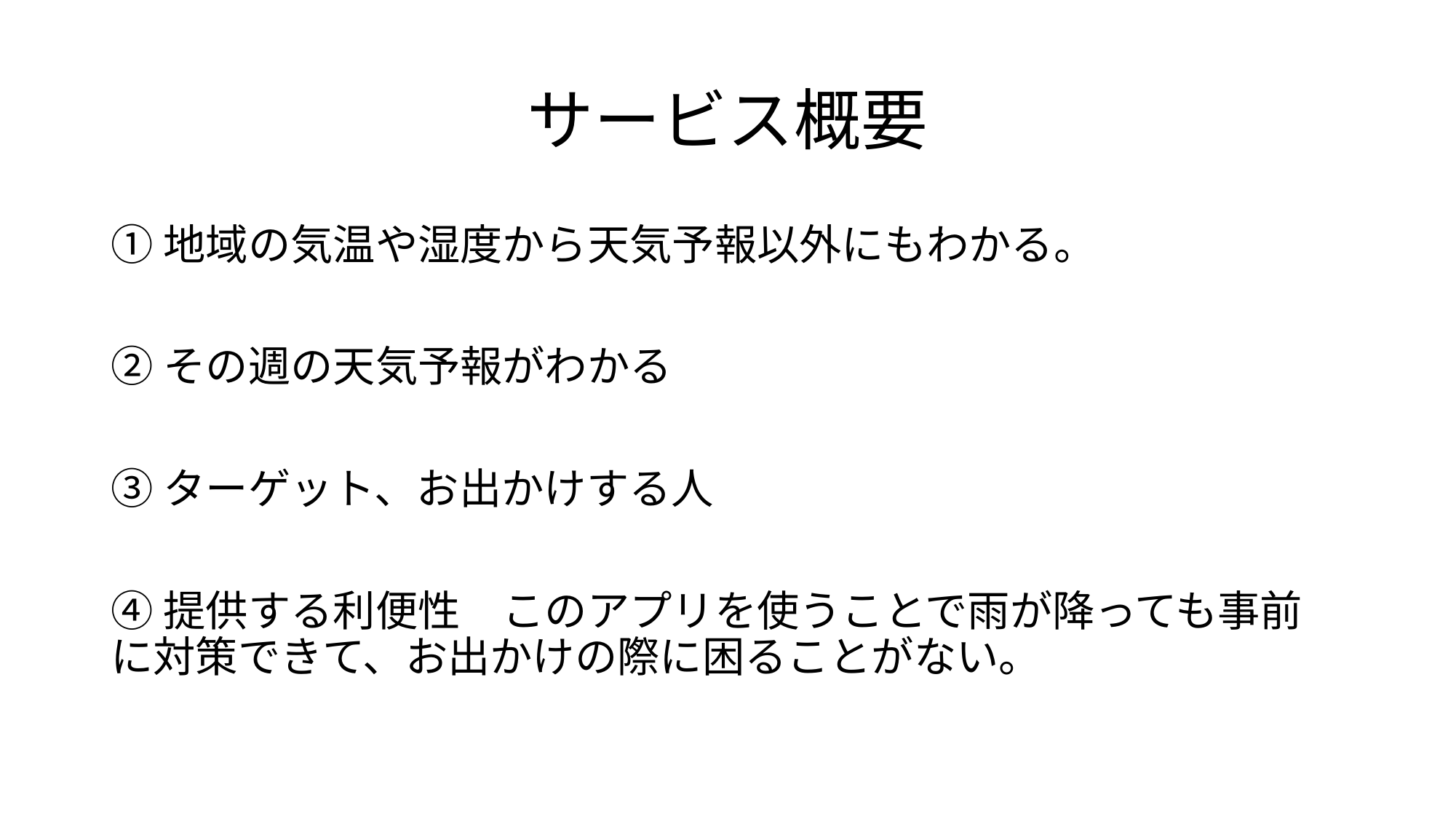

# サービス概要
①地域の気温や湿度から天気予報以外にもわかる。

②その週の天気予報がわかる

③ターゲット、お出かけする人

④提供する利便性　このアプリを使うことで雨が降っても事前に対策できて、お出かけの際に困ることがない。